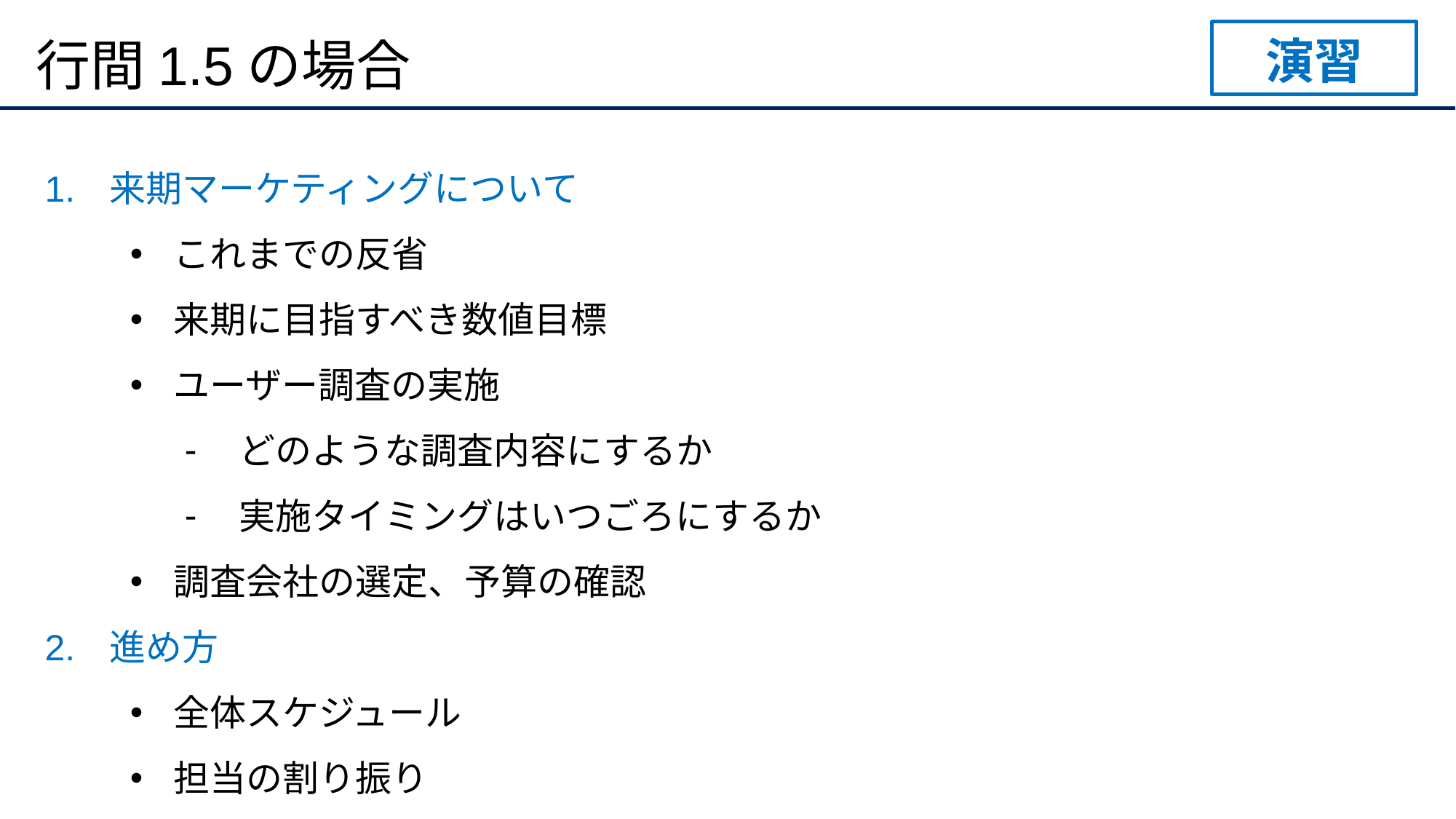

演習
# 行間1.5の場合
来期マーケティングについて
これまでの反省
来期に目指すべき数値目標
ユーザー調査の実施
どのような調査内容にするか
実施タイミングはいつごろにするか
調査会社の選定、予算の確認
進め方
全体スケジュール
担当の割り振り